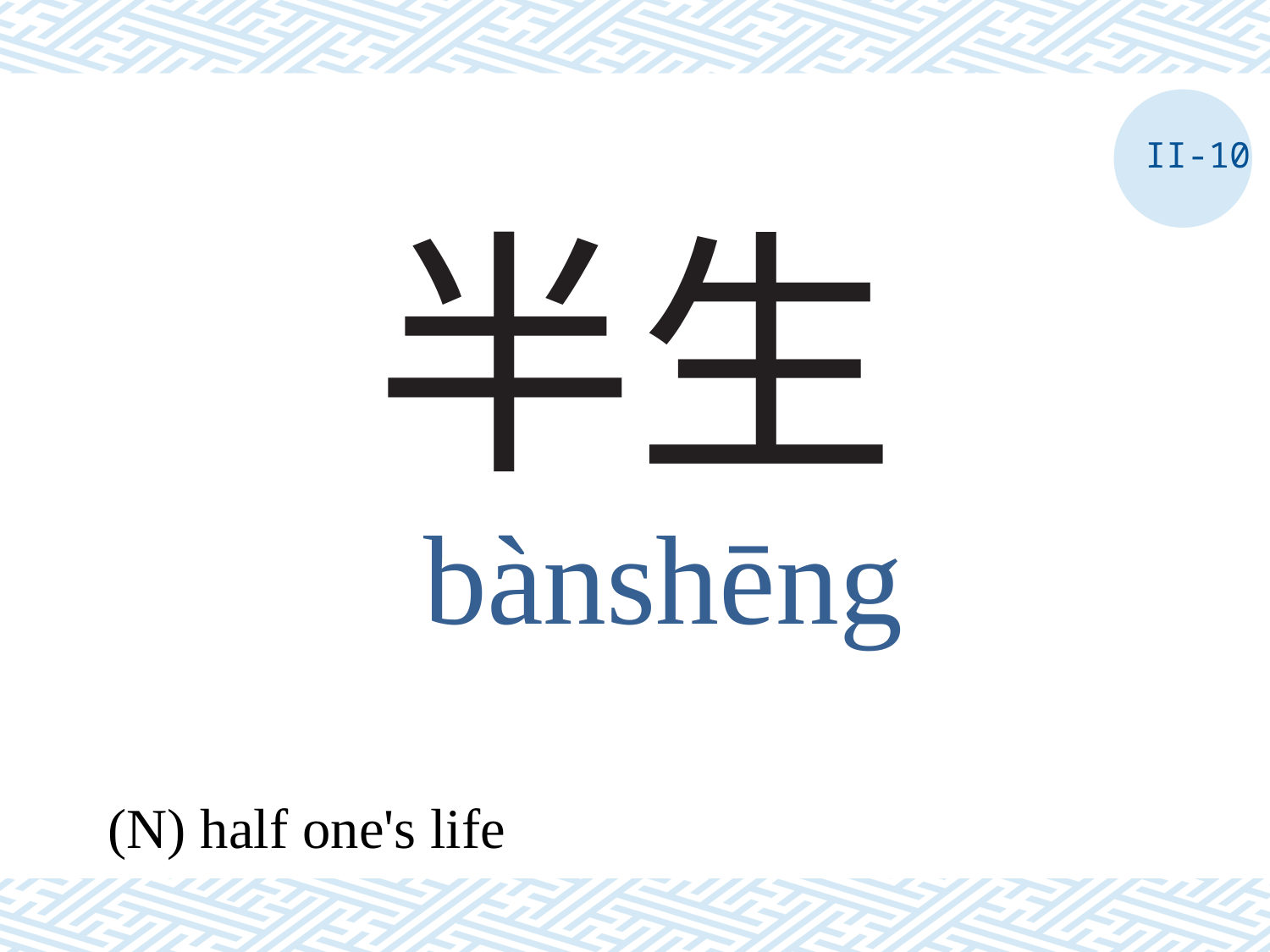

II-10

# 半生
bànshēng
(N) half one's life